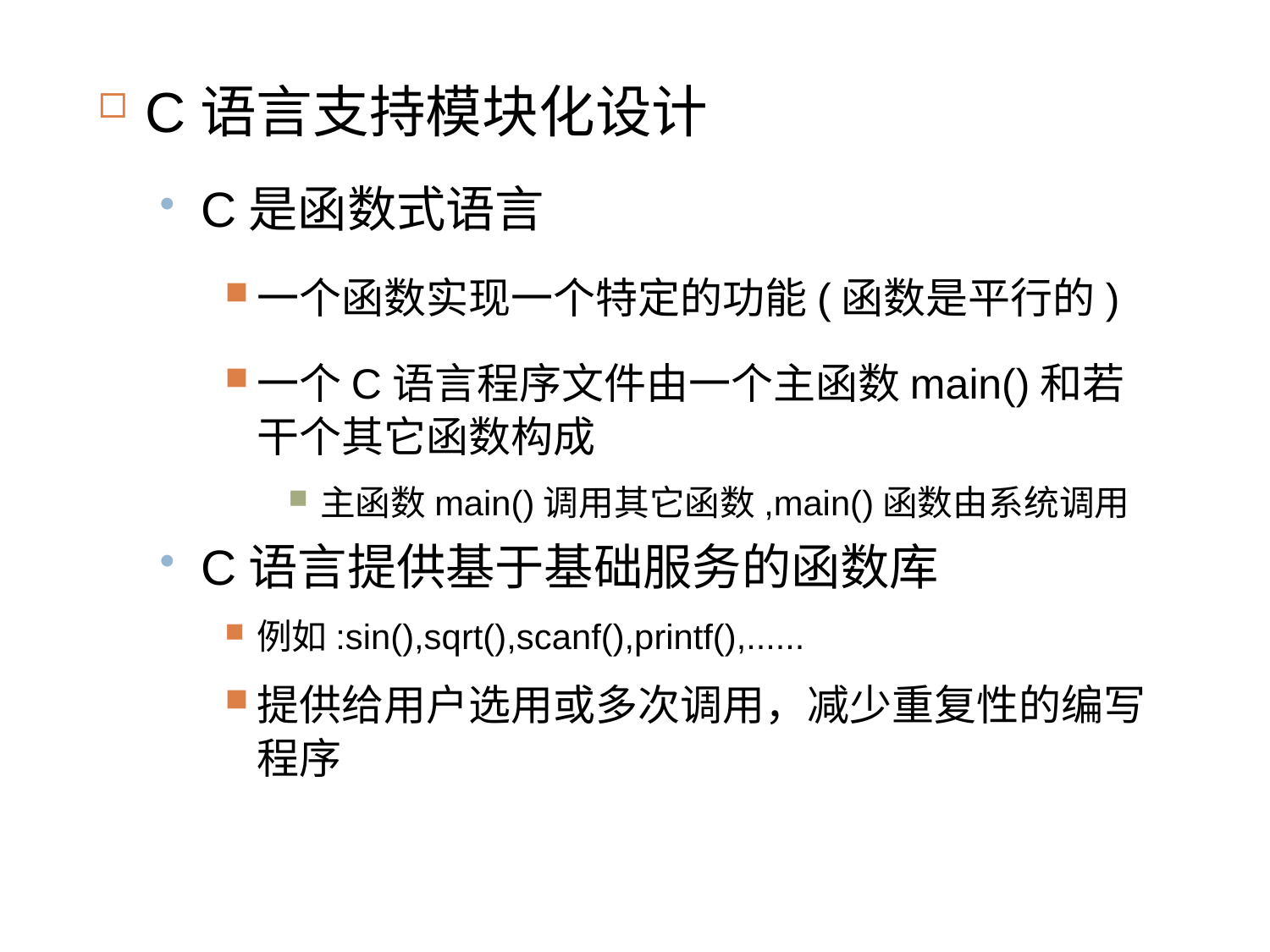

# C语言支持模块化设计
C是函数式语言
一个函数实现一个特定的功能(函数是平行的)
一个C语言程序文件由一个主函数main()和若干个其它函数构成
主函数main()调用其它函数,main()函数由系统调用
C语言提供基于基础服务的函数库
例如:sin(),sqrt(),scanf(),printf(),......
提供给用户选用或多次调用，减少重复性的编写程序